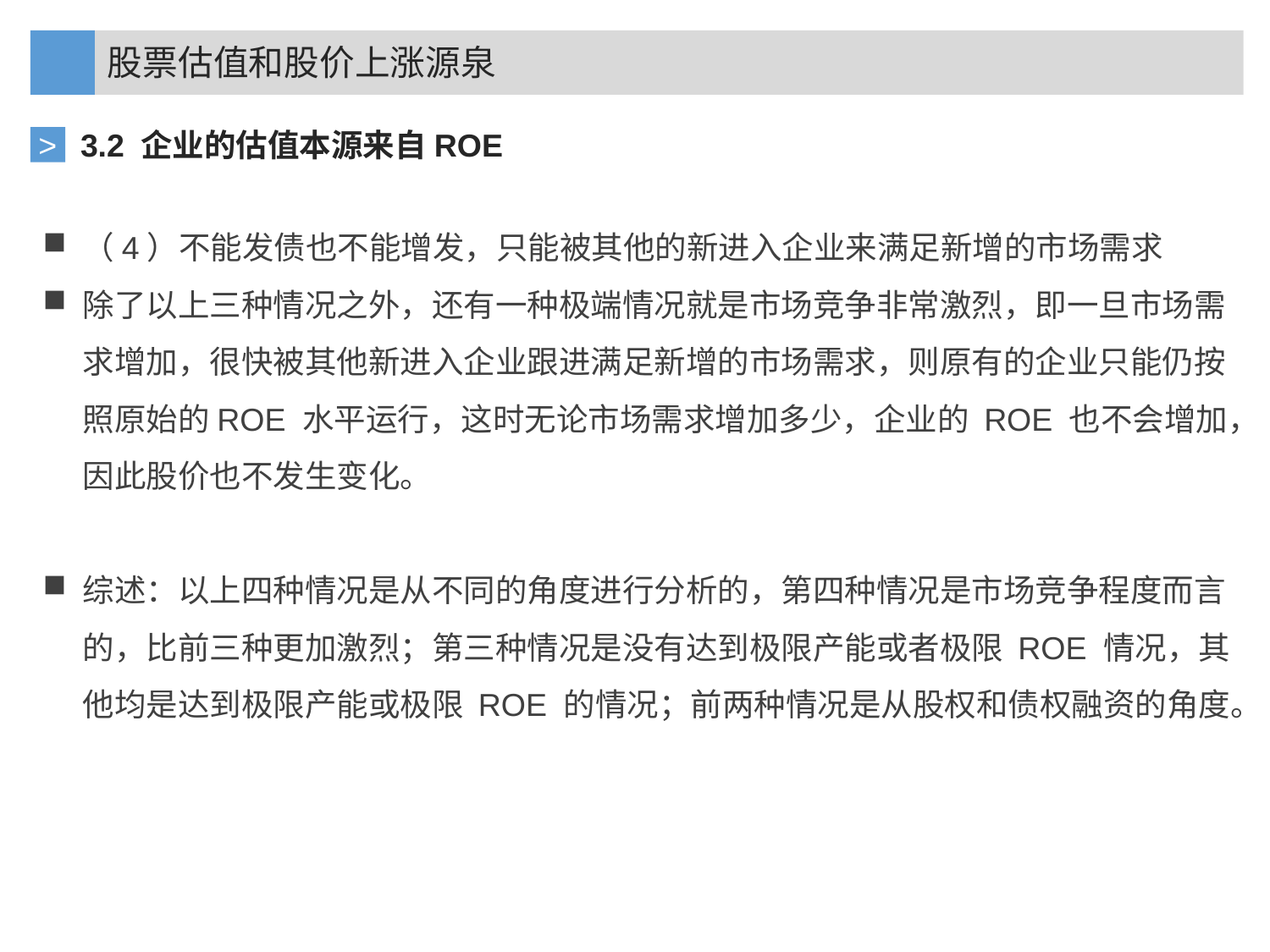

股票估值和股价上涨源泉
3.2 企业的估值本源来自ROE
>
（4）不能发债也不能增发，只能被其他的新进入企业来满足新增的市场需求
除了以上三种情况之外，还有一种极端情况就是市场竞争非常激烈，即一旦市场需求增加，很快被其他新进入企业跟进满足新增的市场需求，则原有的企业只能仍按照原始的ROE 水平运行，这时无论市场需求增加多少，企业的 ROE 也不会增加，因此股价也不发生变化。

综述：以上四种情况是从不同的角度进行分析的，第四种情况是市场竞争程度而言的，比前三种更加激烈；第三种情况是没有达到极限产能或者极限 ROE 情况，其他均是达到极限产能或极限 ROE 的情况；前两种情况是从股权和债权融资的角度。